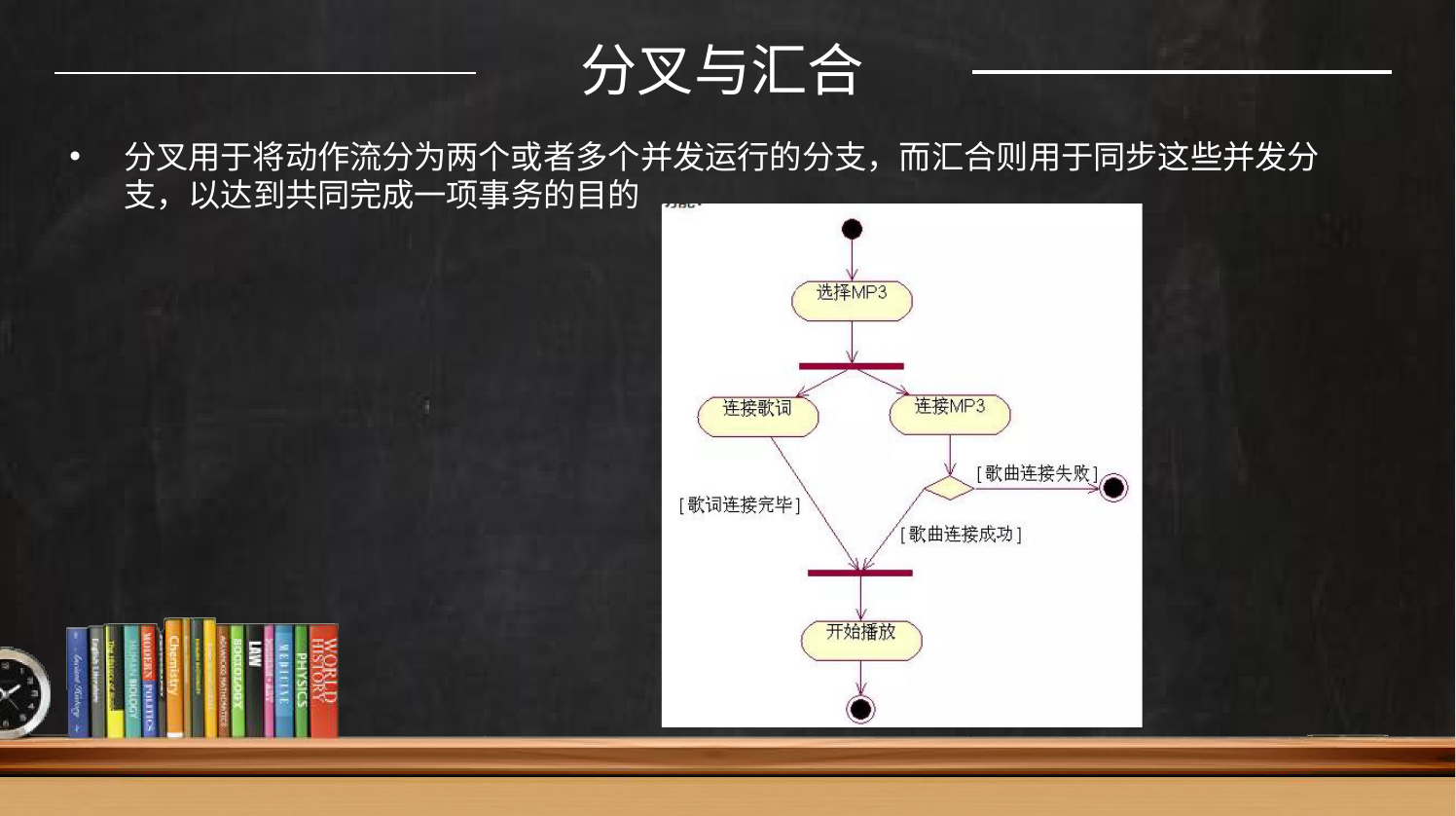

# 分叉与汇合

分叉用于将动作流分为两个或者多个并发运行的分支，而汇合则用于同步这些并发分
支，以达到共同完成一项事务的目的